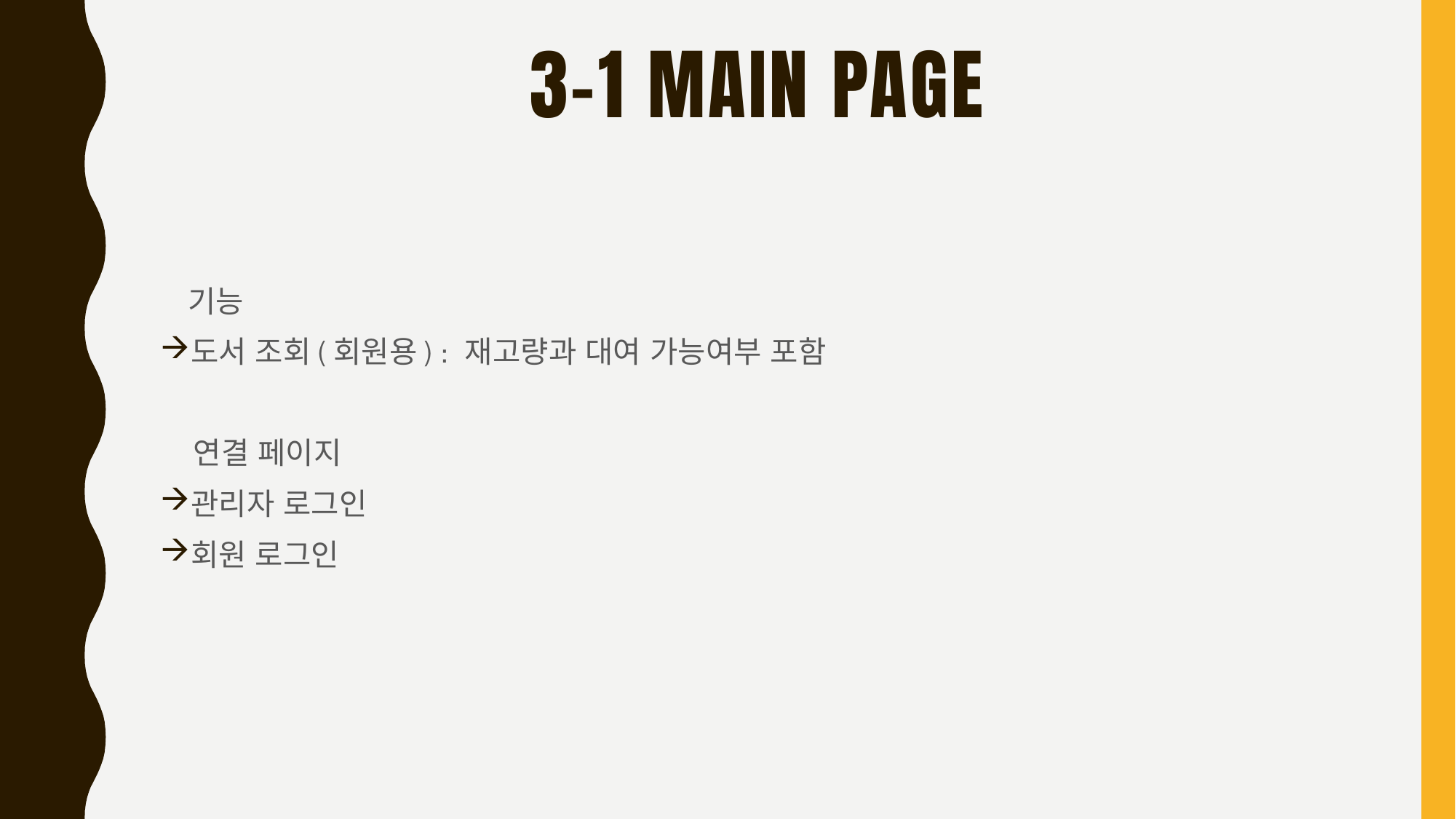

# 3-1 Main page
   기능
도서 조회(회원용) : 재고량과 대여 가능여부 포함

   연결 페이지
관리자 로그인
회원 로그인